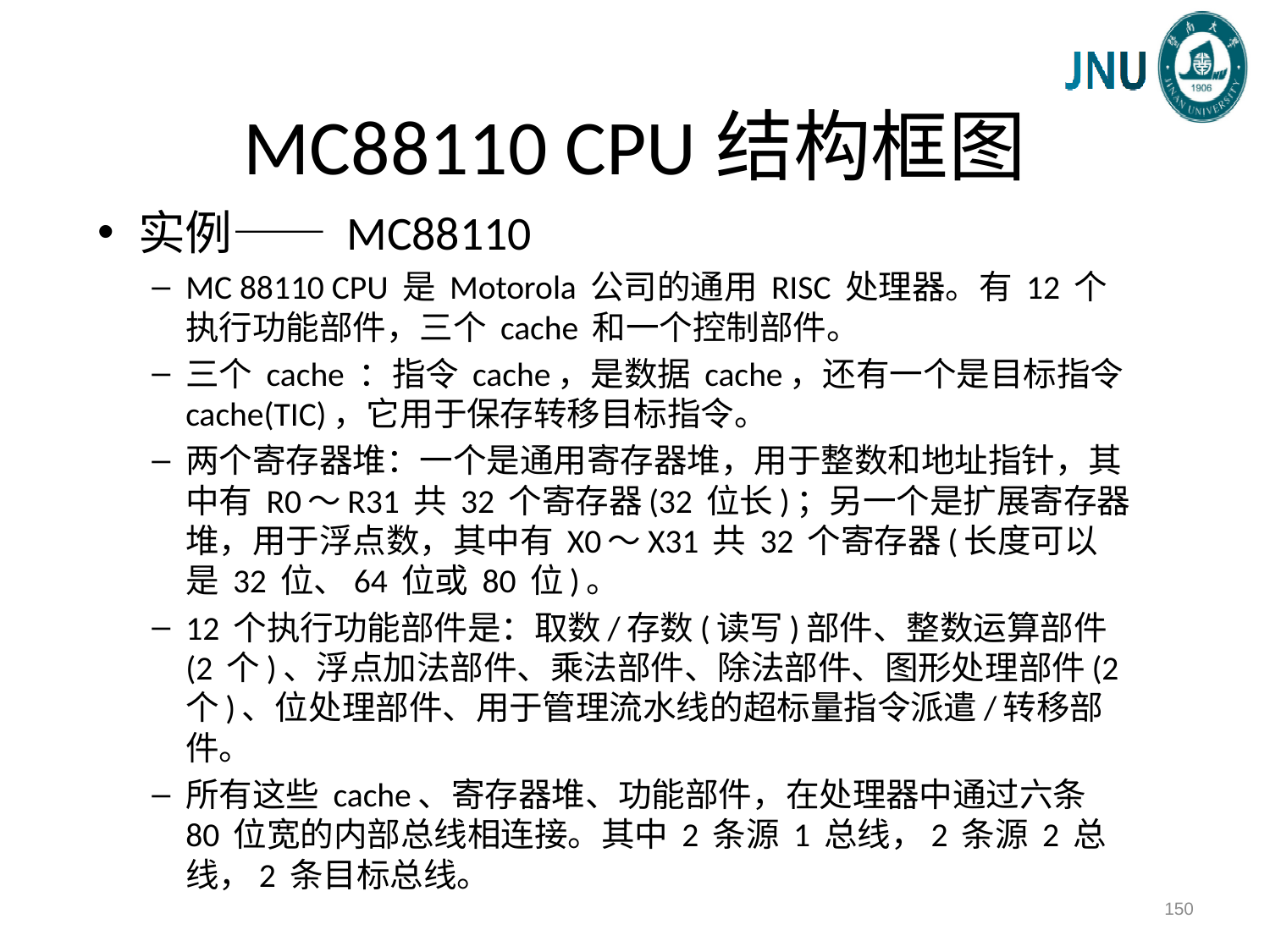

# MC88110 CPU结构框图
实例—— MC88110
MC 88110 CPU 是 Motorola 公司的通用 RISC 处理器。有 12 个执行功能部件，三个 cache 和一个控制部件。
三个 cache ：指令 cache，是数据 cache，还有一个是目标指令 cache(TIC)，它用于保存转移目标指令。
两个寄存器堆：一个是通用寄存器堆，用于整数和地址指针，其中有 R0～R31 共 32 个寄存器(32 位长)；另一个是扩展寄存器堆，用于浮点数，其中有 X0～X31 共 32 个寄存器(长度可以是 32 位、64 位或 80 位)。
12 个执行功能部件是：取数/存数(读写)部件、整数运算部件(2 个)、浮点加法部件、乘法部件、除法部件、图形处理部件(2 个)、位处理部件、用于管理流水线的超标量指令派遣/转移部件。
所有这些 cache、寄存器堆、功能部件，在处理器中通过六条 80 位宽的内部总线相连接。其中 2 条源 1 总线，2 条源 2 总线，2 条目标总线。
150